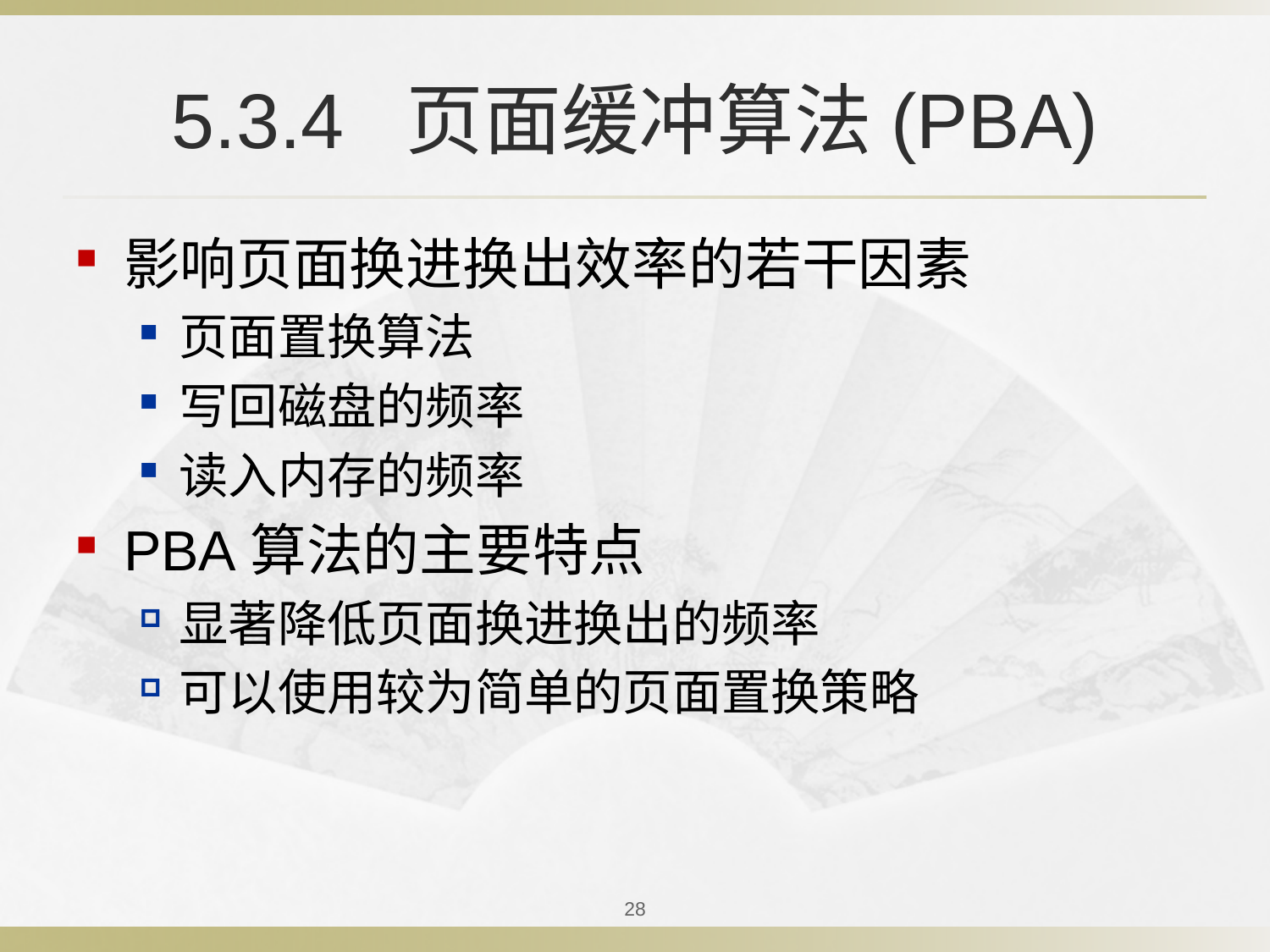

# 5.3.4  页面缓冲算法(PBA)
影响页面换进换出效率的若干因素
页面置换算法
写回磁盘的频率
读入内存的频率
PBA算法的主要特点
显著降低页面换进换出的频率
可以使用较为简单的页面置换策略

28